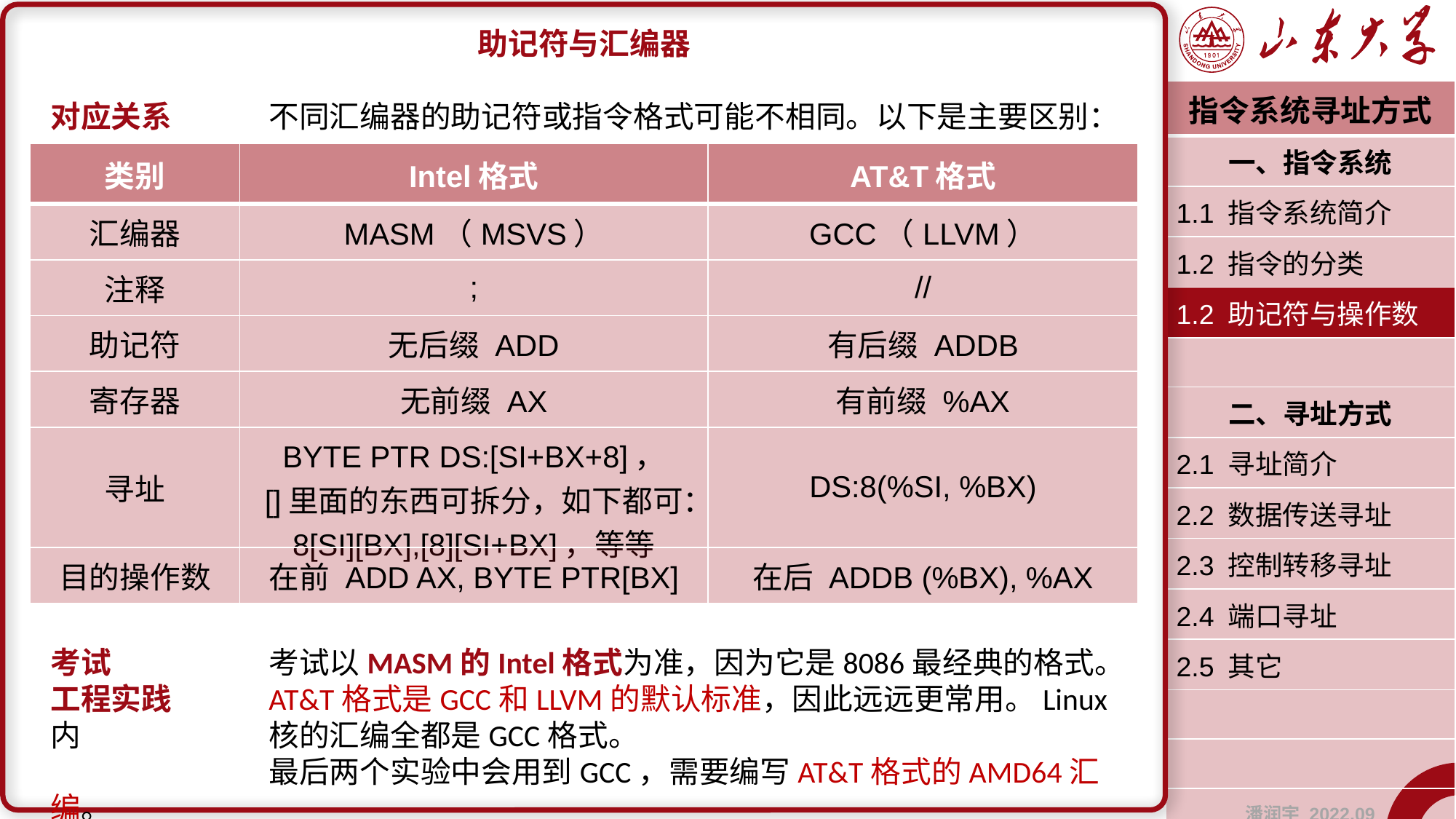

助记符与汇编器

对应关系	不同汇编器的助记符或指令格式可能不相同。以下是主要区别：

考试		考试以MASM的Intel格式为准，因为它是8086最经典的格式。
工程实践	AT&T格式是GCC和LLVM的默认标准，因此远远更常用。Linux内		核的汇编全都是GCC格式。
		最后两个实验中会用到GCC，需要编写AT&T格式的AMD64汇编。
| 指令系统寻址方式 |
| --- |
| 一、指令系统 |
| 1.1 指令系统简介 |
| 1.2 指令的分类 |
| 1.2 助记符与操作数 |
|  |
| 二、寻址方式 |
| 2.1 寻址简介 |
| 2.2 数据传送寻址 |
| 2.3 控制转移寻址 |
| 2.4 端口寻址 |
| 2.5 其它 |
|  |
|  |
| 潘润宇 2022.09 |
| 类别 | Intel格式 | AT&T格式 |
| --- | --- | --- |
| 汇编器 | MASM（MSVS） | GCC（LLVM） |
| 注释 | ; | // |
| 助记符 | 无后缀 ADD | 有后缀 ADDB |
| 寄存器 | 无前缀 AX | 有前缀 %AX |
| 寻址 | BYTE PTR DS:[SI+BX+8]， []里面的东西可拆分，如下都可： 8[SI][BX],[8][SI+BX]，等等 | DS:8(%SI, %BX) |
| 目的操作数 | 在前 ADD AX, BYTE PTR[BX] | 在后 ADDB (%BX), %AX |